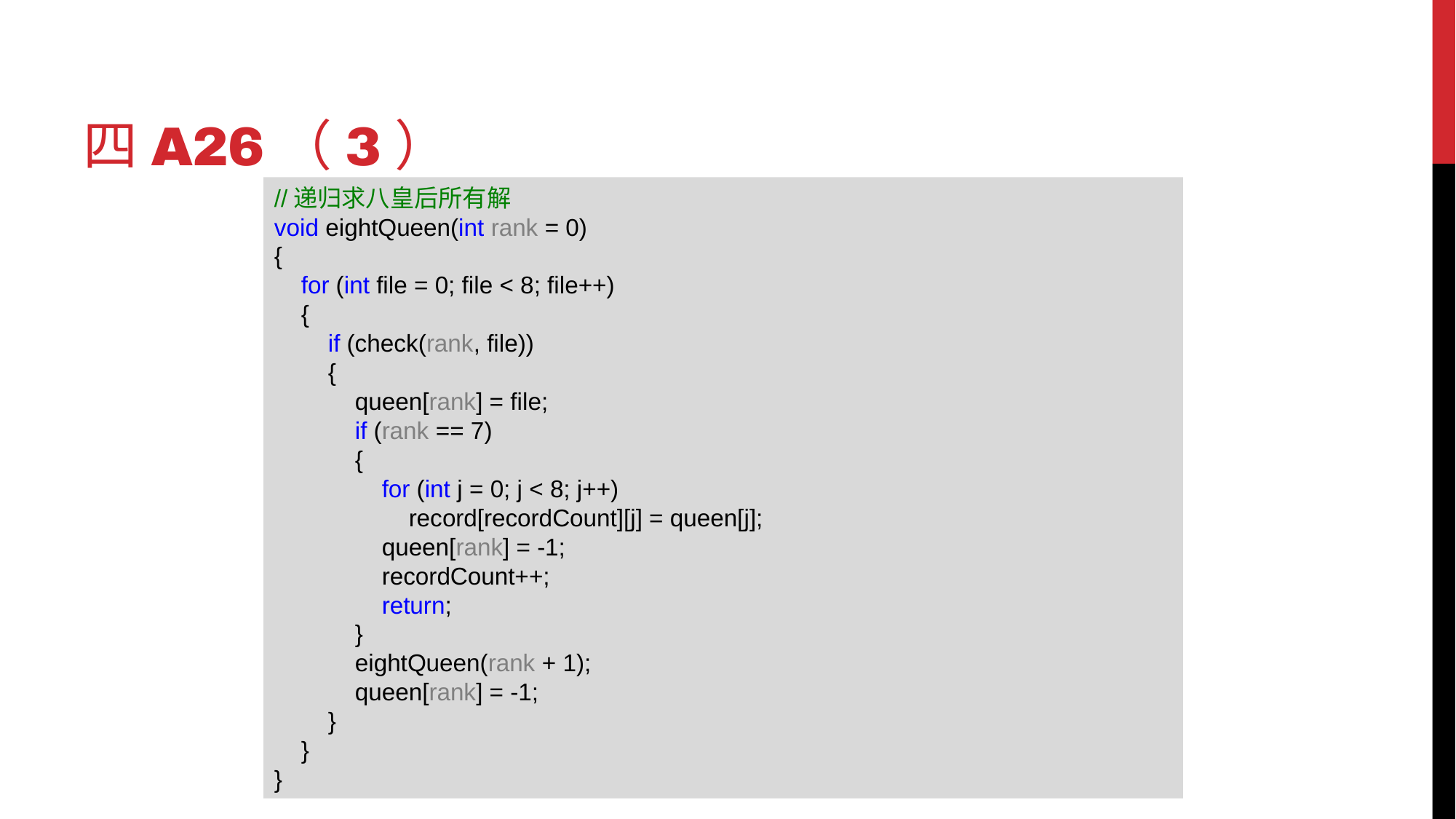

# 四a26（3）
//递归求八皇后所有解
void eightQueen(int rank = 0)
{
    for (int file = 0; file < 8; file++)
    {
        if (check(rank, file))
        {
            queen[rank] = file;
            if (rank == 7)
            {
                for (int j = 0; j < 8; j++)
                    record[recordCount][j] = queen[j];
                queen[rank] = -1;
                recordCount++;
                return;
            }
            eightQueen(rank + 1);
            queen[rank] = -1;
        }
    }
}